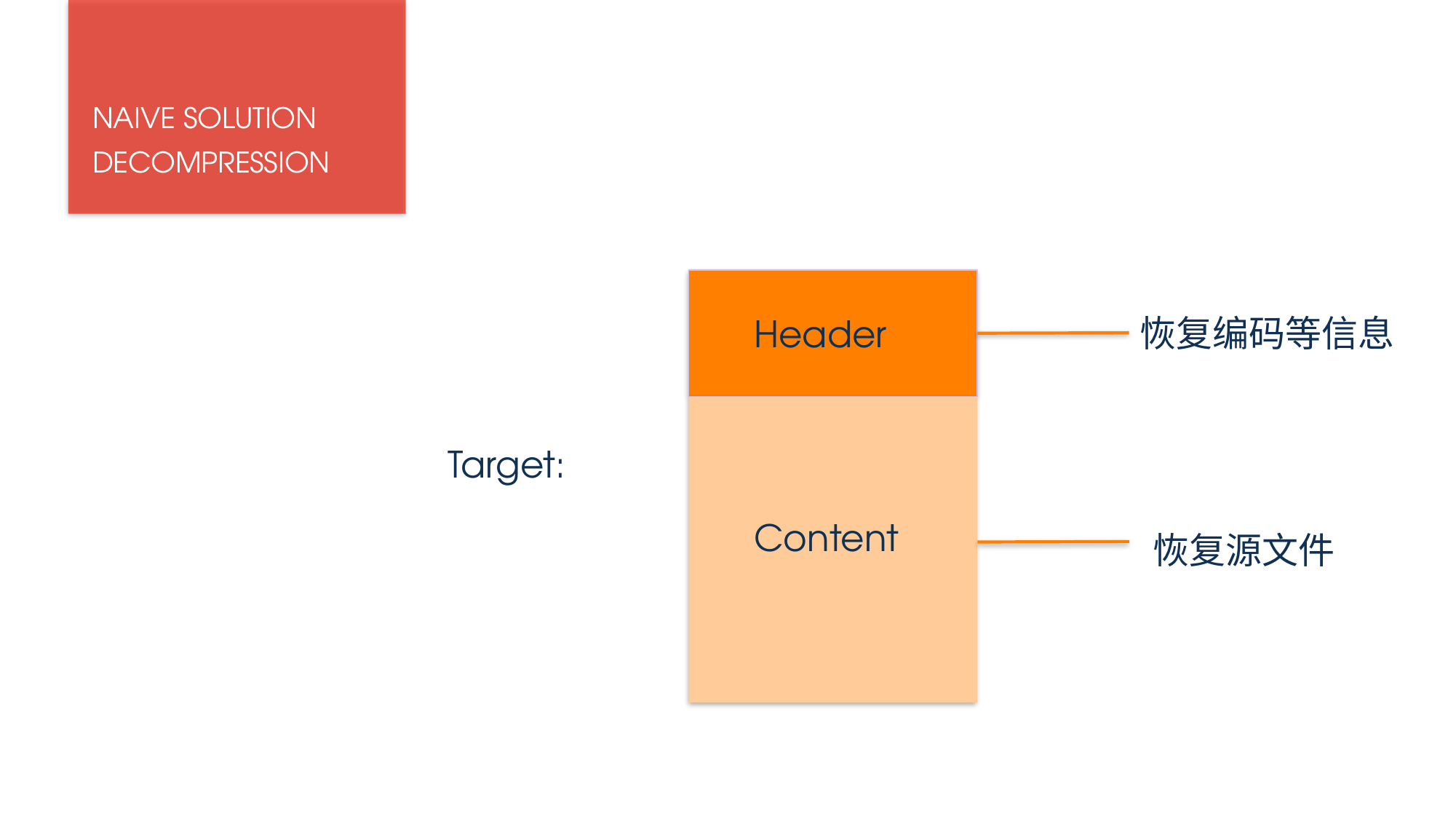

NAIVE SOLUTION
DECOMPRESSION

恢复编码等信息
Header

Target:
Content
恢复源文件